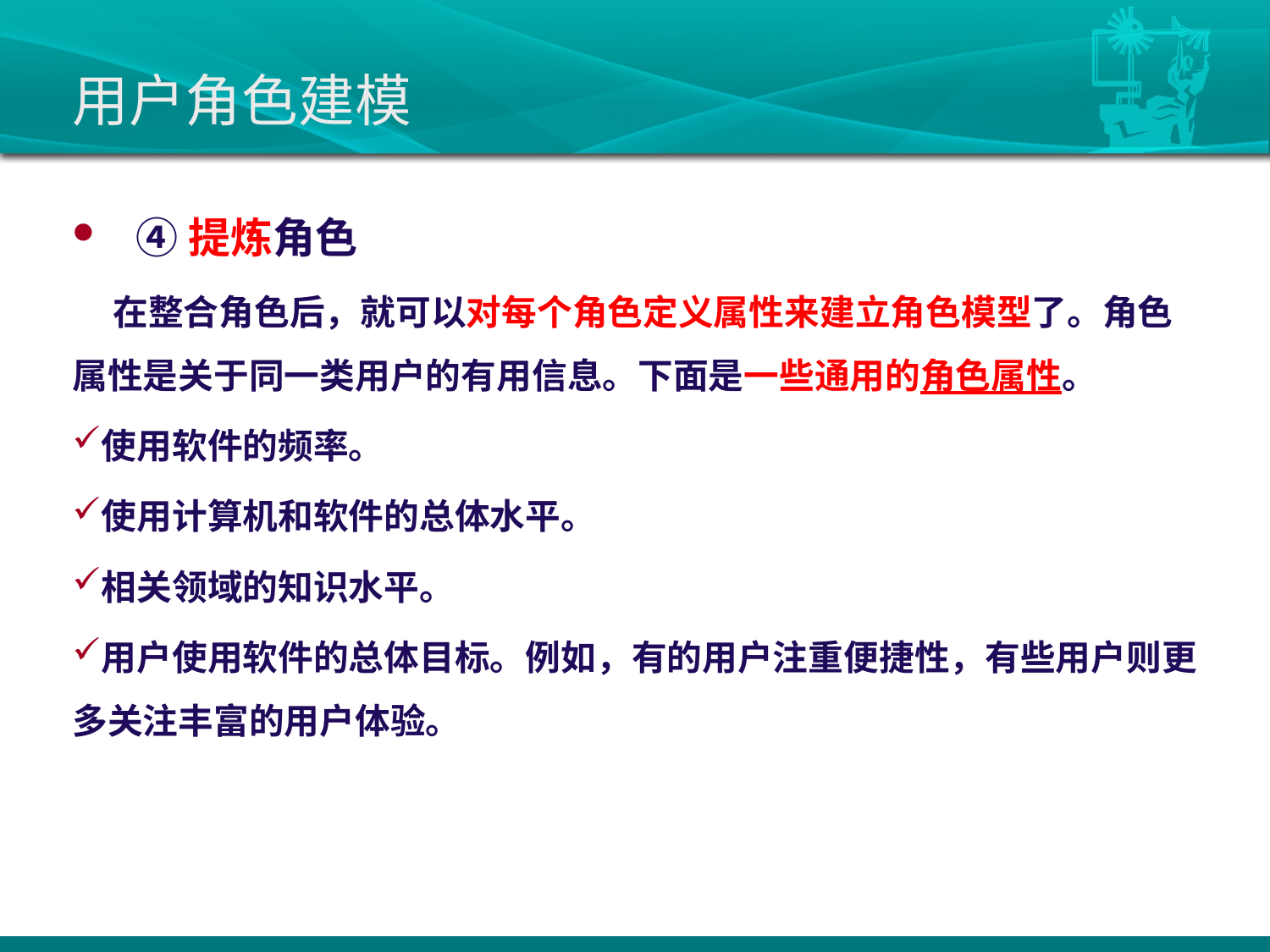

# 用户角色建模
④提炼角色
    在整合角色后，就可以对每个角色定义属性来建立角色模型了。角色属性是关于同一类用户的有用信息。下面是一些通用的角色属性。
使用软件的频率。
使用计算机和软件的总体水平。
相关领域的知识水平。
用户使用软件的总体目标。例如，有的用户注重便捷性，有些用户则更多关注丰富的用户体验。